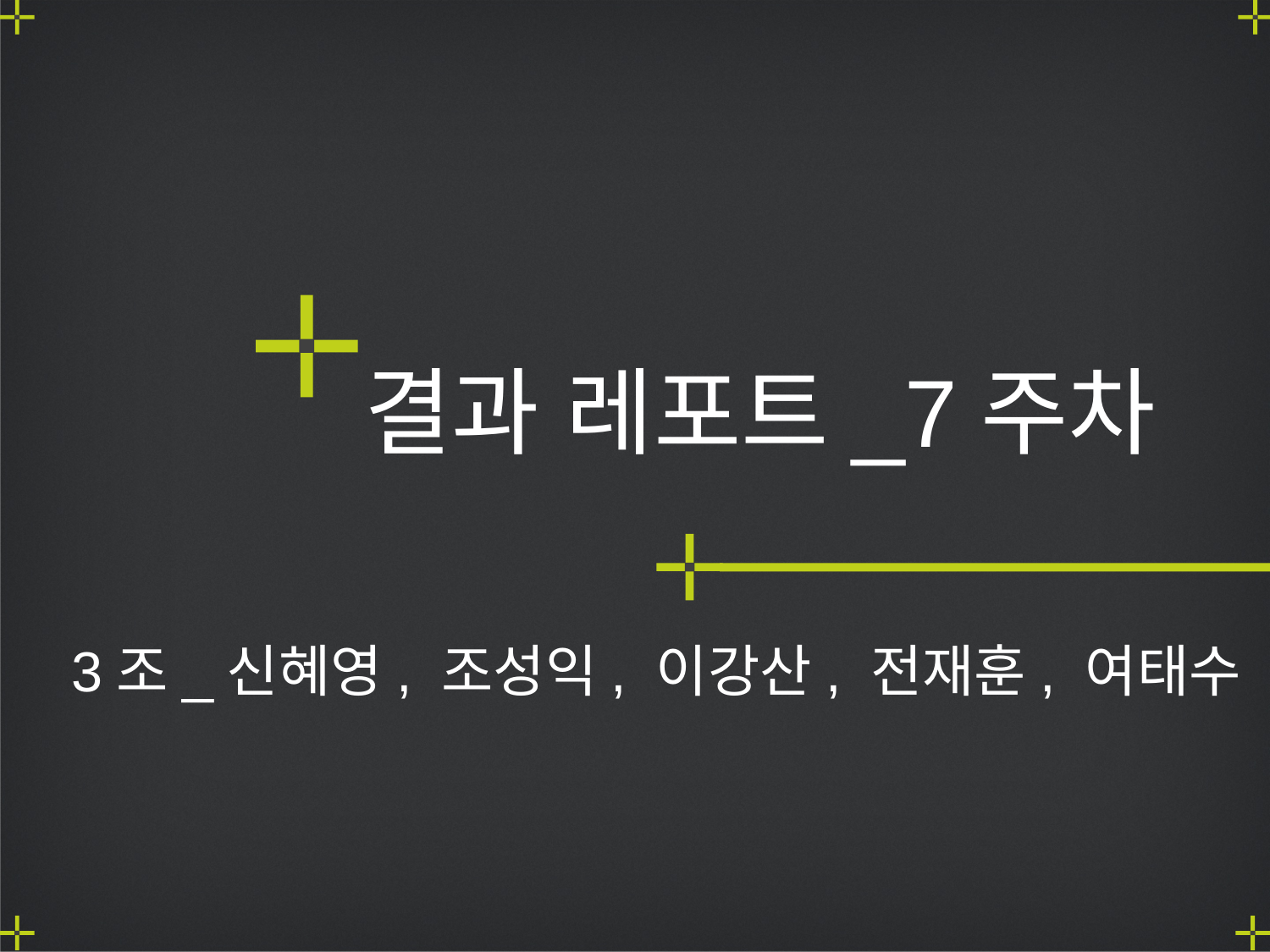

결과 레포트_7주차

3조_신혜영, 조성익, 이강산, 전재훈, 여태수